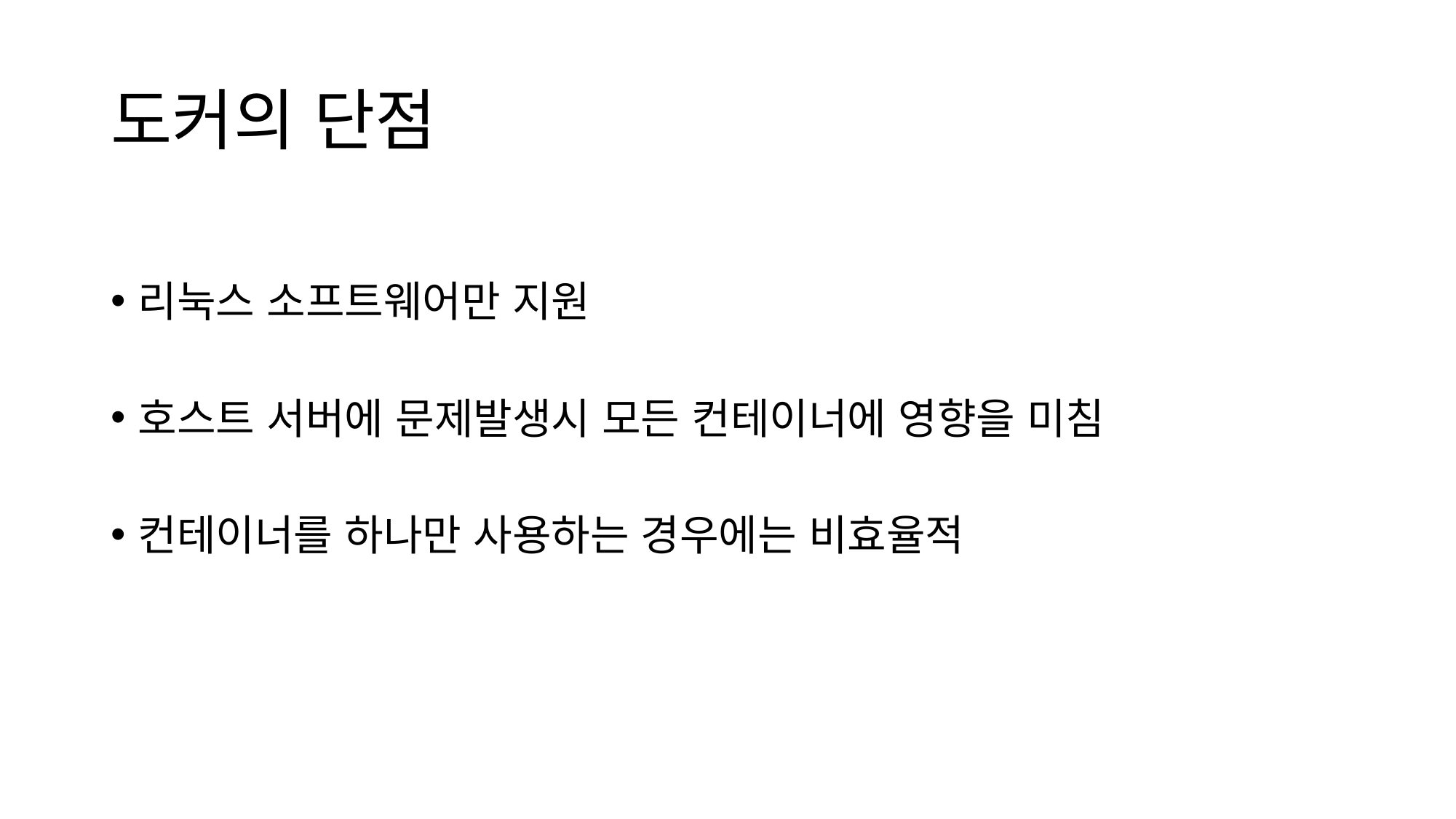

# 도커의 단점
리눅스 소프트웨어만 지원
호스트 서버에 문제발생시 모든 컨테이너에 영향을 미침
컨테이너를 하나만 사용하는 경우에는 비효율적